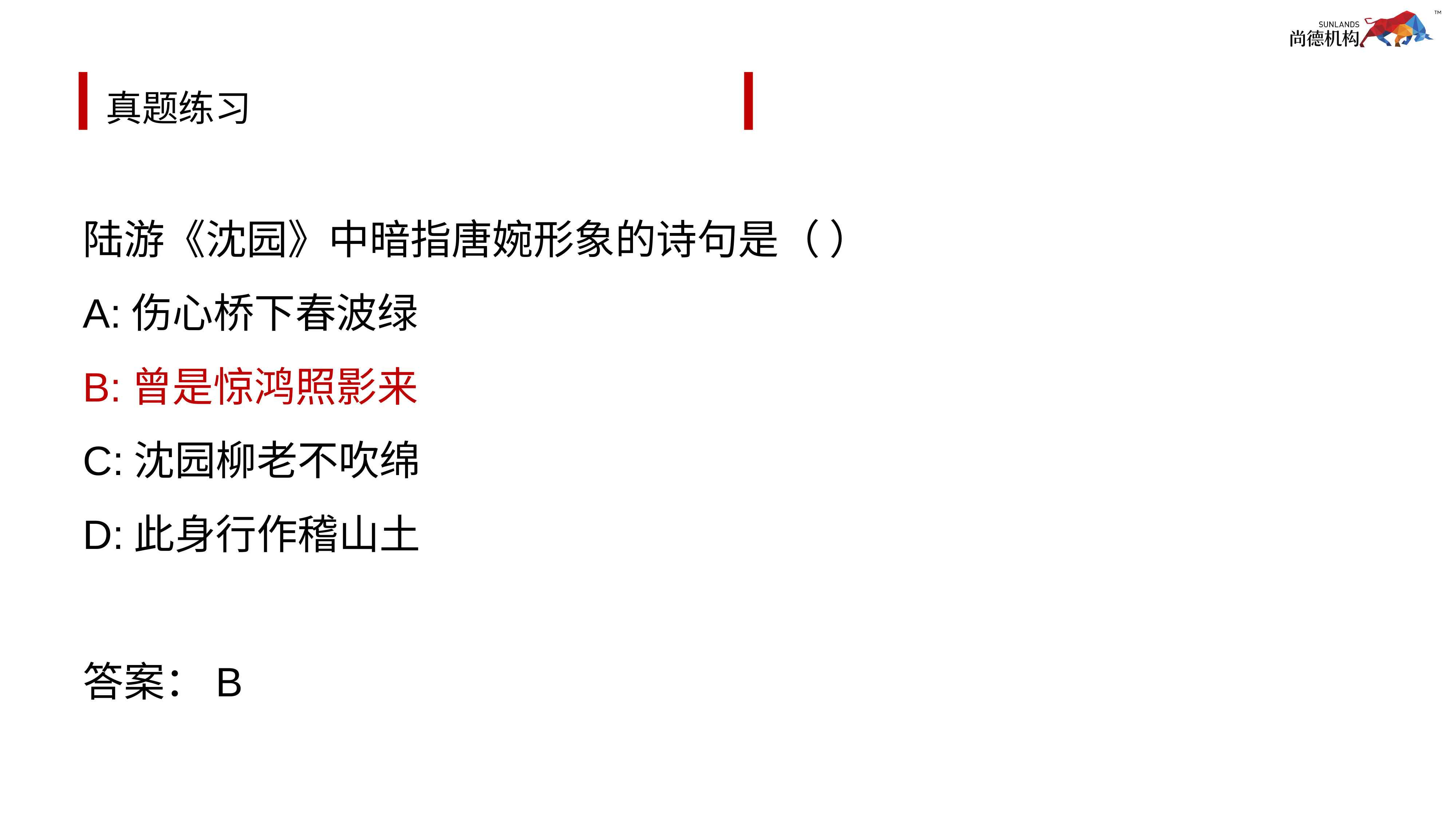

# 真题练习
陆游《沈园》中暗指唐婉形象的诗句是（ ）
A:伤心桥下春波绿
B:曾是惊鸿照影来
C:沈园柳老不吹绵
D:此身行作稽山土

答案：B